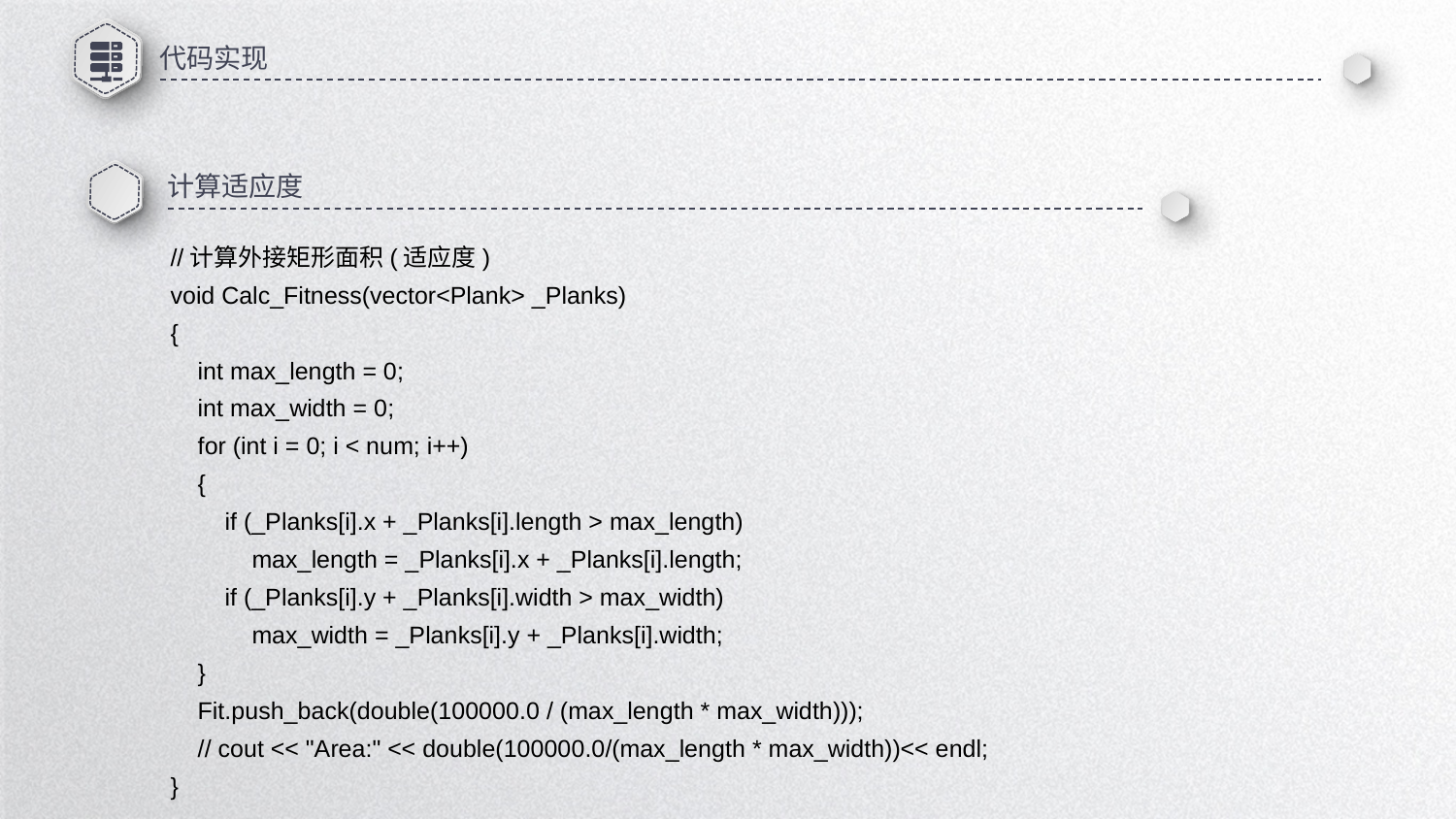

代码实现

计算适应度

//计算外接矩形面积(适应度)
void Calc_Fitness(vector<Plank> _Planks)
{
    int max_length = 0;
    int max_width = 0;
    for (int i = 0; i < num; i++)
    {
        if (_Planks[i].x + _Planks[i].length > max_length)
            max_length = _Planks[i].x + _Planks[i].length;
        if (_Planks[i].y + _Planks[i].width > max_width)
            max_width = _Planks[i].y + _Planks[i].width;
    }
    Fit.push_back(double(100000.0 / (max_length * max_width)));
    // cout << "Area:" << double(100000.0/(max_length * max_width))<< endl;
}